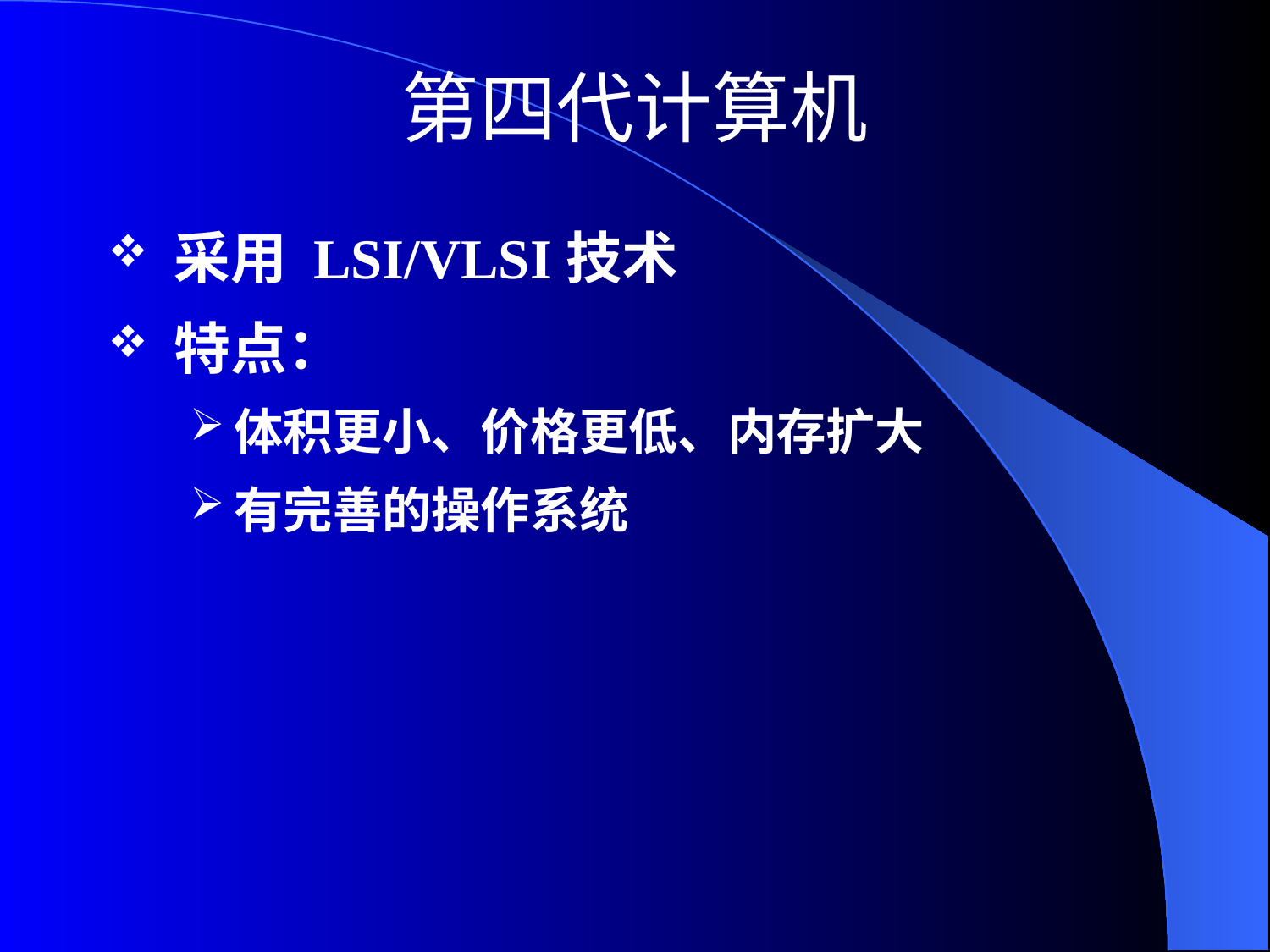

# 第四代计算机
采用 LSI/VLSI技术
特点：
体积更小、价格更低、内存扩大
有完善的操作系统